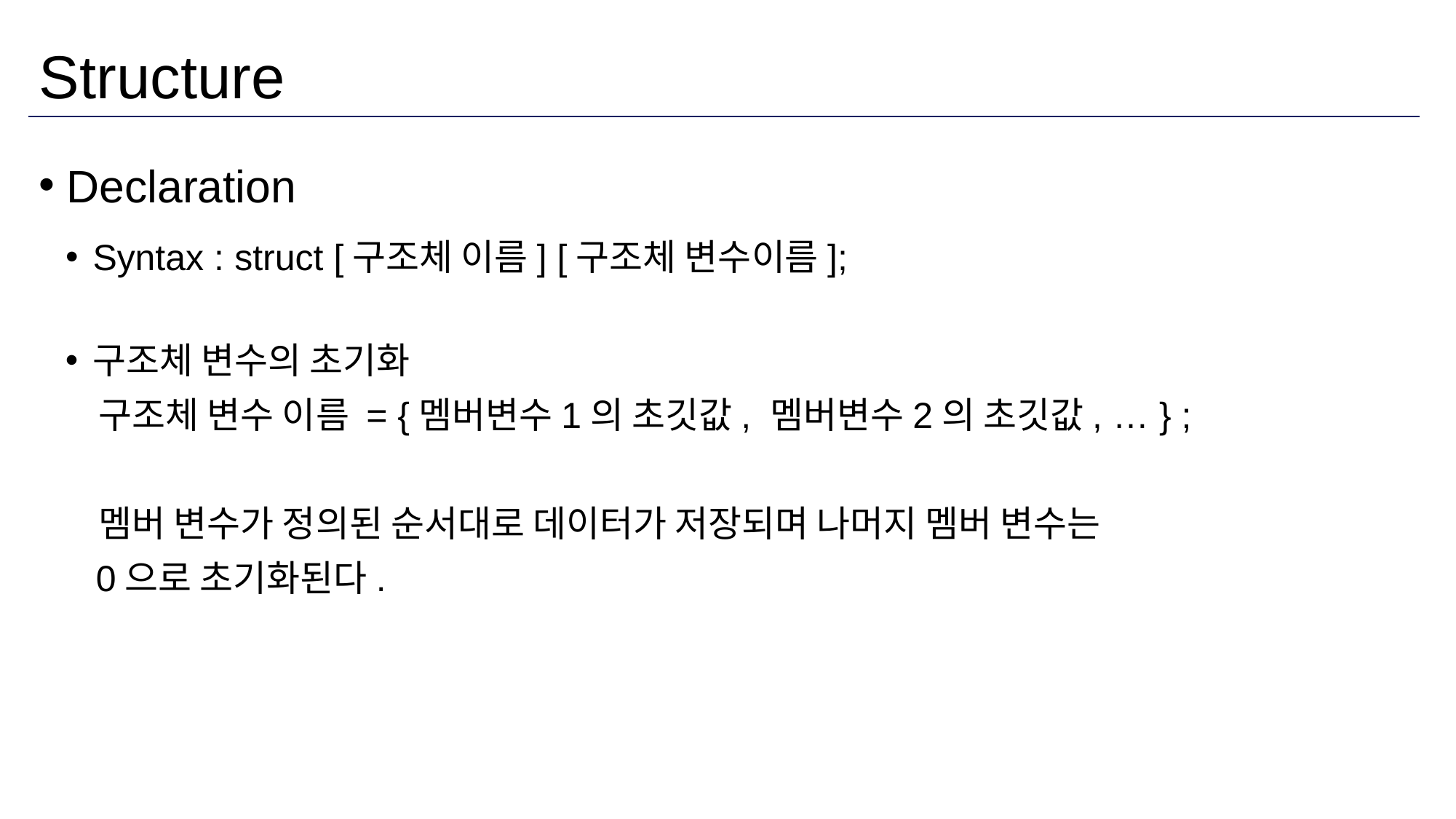

# Structure
Declaration
Syntax : struct [구조체 이름] [구조체 변수이름];

구조체 변수의 초기화
   구조체 변수 이름 = {멤버변수1의 초깃값, 멤버변수2의 초깃값, … } ;

   멤버 변수가 정의된 순서대로 데이터가 저장되며 나머지 멤버 변수는
   0으로 초기화된다.